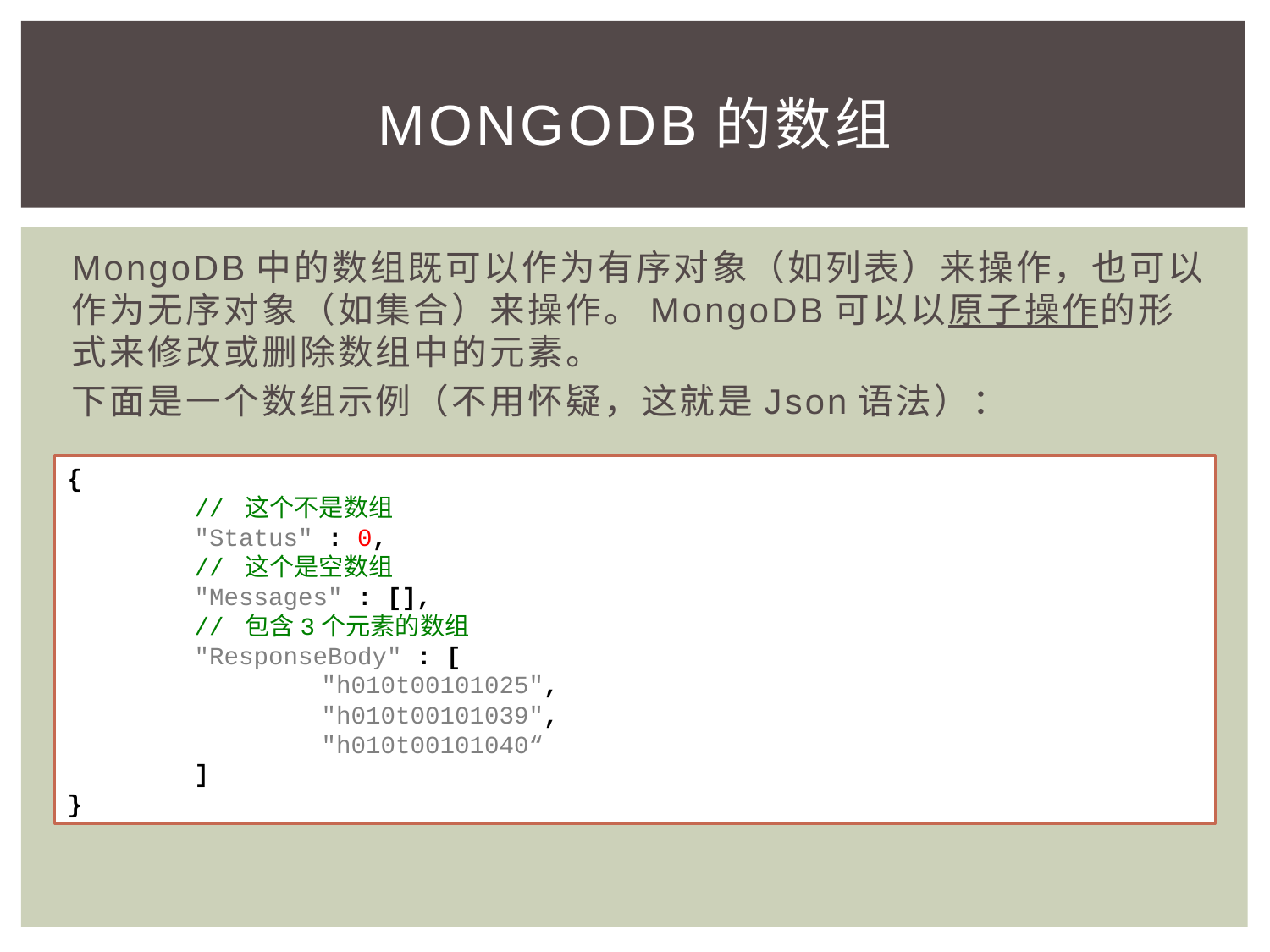

# MongoDB的数组
MongoDB中的数组既可以作为有序对象（如列表）来操作，也可以作为无序对象（如集合）来操作。MongoDB可以以原子操作的形式来修改或删除数组中的元素。
下面是一个数组示例（不用怀疑，这就是Json语法）：
{
	// 这个不是数组
	"Status" : 0,
	// 这个是空数组
	"Messages" : [],
	// 包含3个元素的数组
	"ResponseBody" : [
		"h010t00101025",
		"h010t00101039",
		"h010t00101040“
	]
}